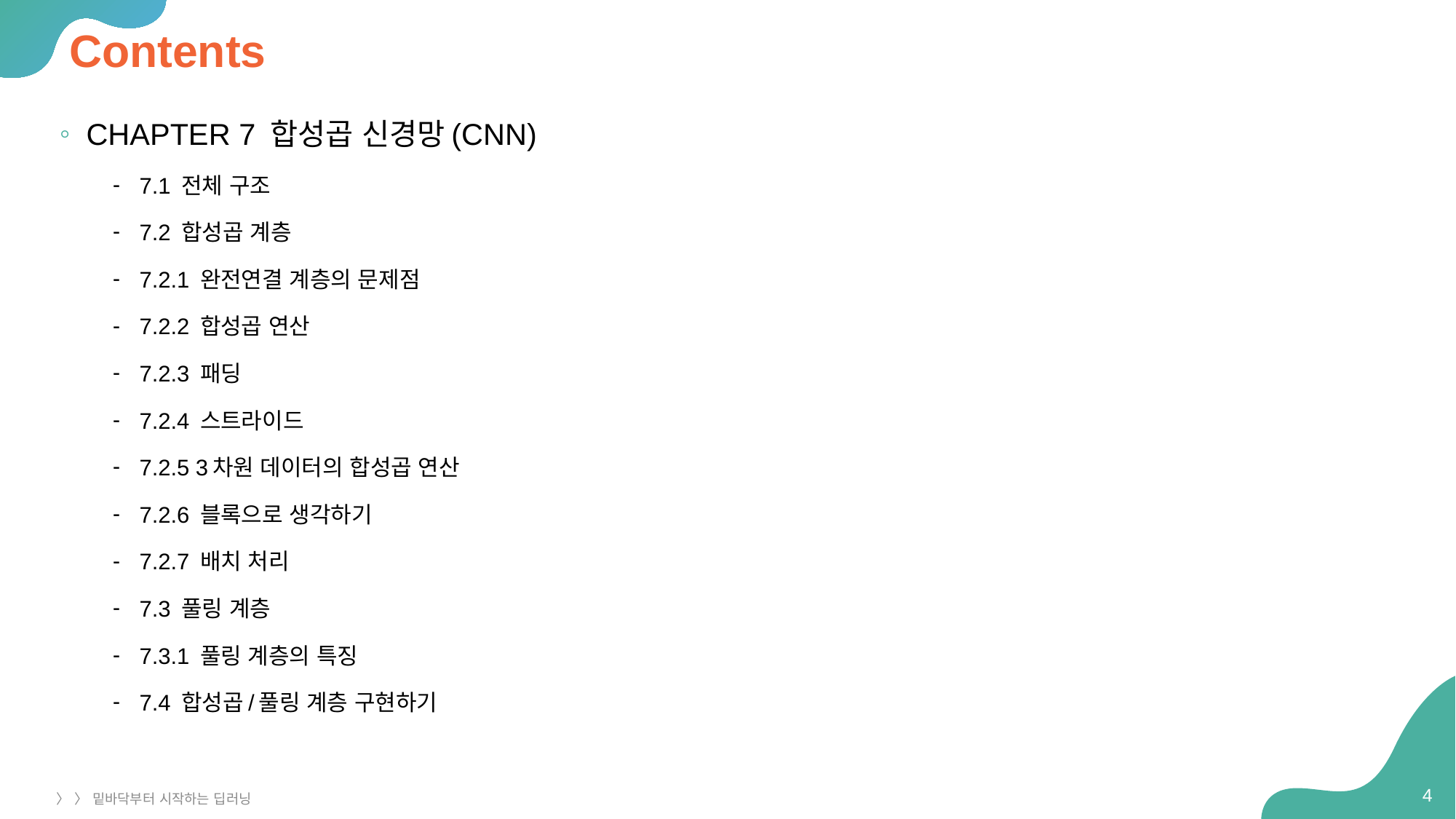

# Contents
CHAPTER 7 합성곱 신경망(CNN)
7.1 전체 구조
7.2 합성곱 계층
7.2.1 완전연결 계층의 문제점
7.2.2 합성곱 연산
7.2.3 패딩
7.2.4 스트라이드
7.2.5 3차원 데이터의 합성곱 연산
7.2.6 블록으로 생각하기
7.2.7 배치 처리
7.3 풀링 계층
7.3.1 풀링 계층의 특징
7.4 합성곱/풀링 계층 구현하기

4
〉 〉 밑바닥부터 시작하는 딥러닝